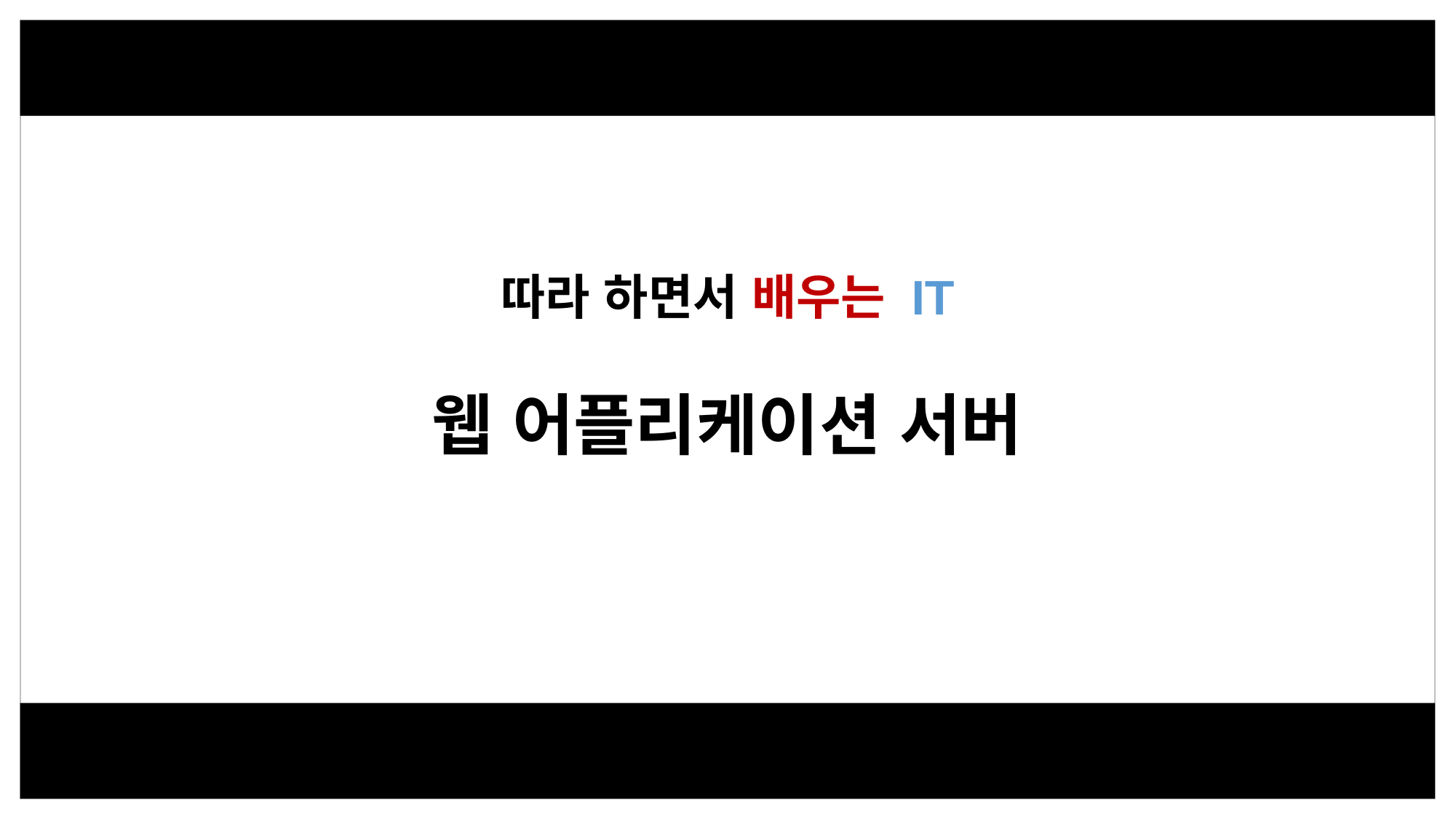

따라 하면서 배우는 IT

웹 어플리케이션 서버